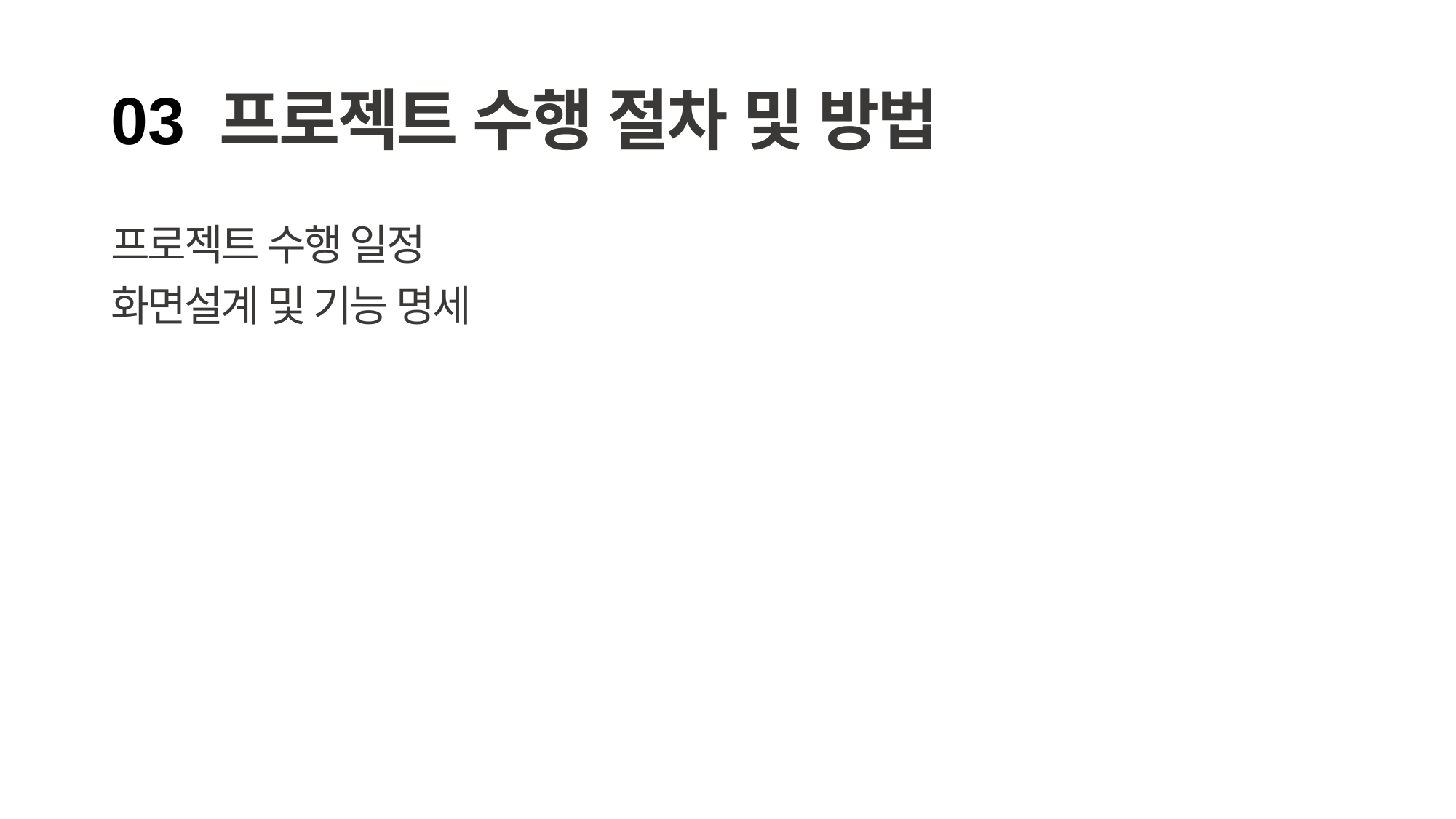

# 03 프로젝트 수행 절차 및 방법
프로젝트 수행 일정
화면설계 및 기능 명세